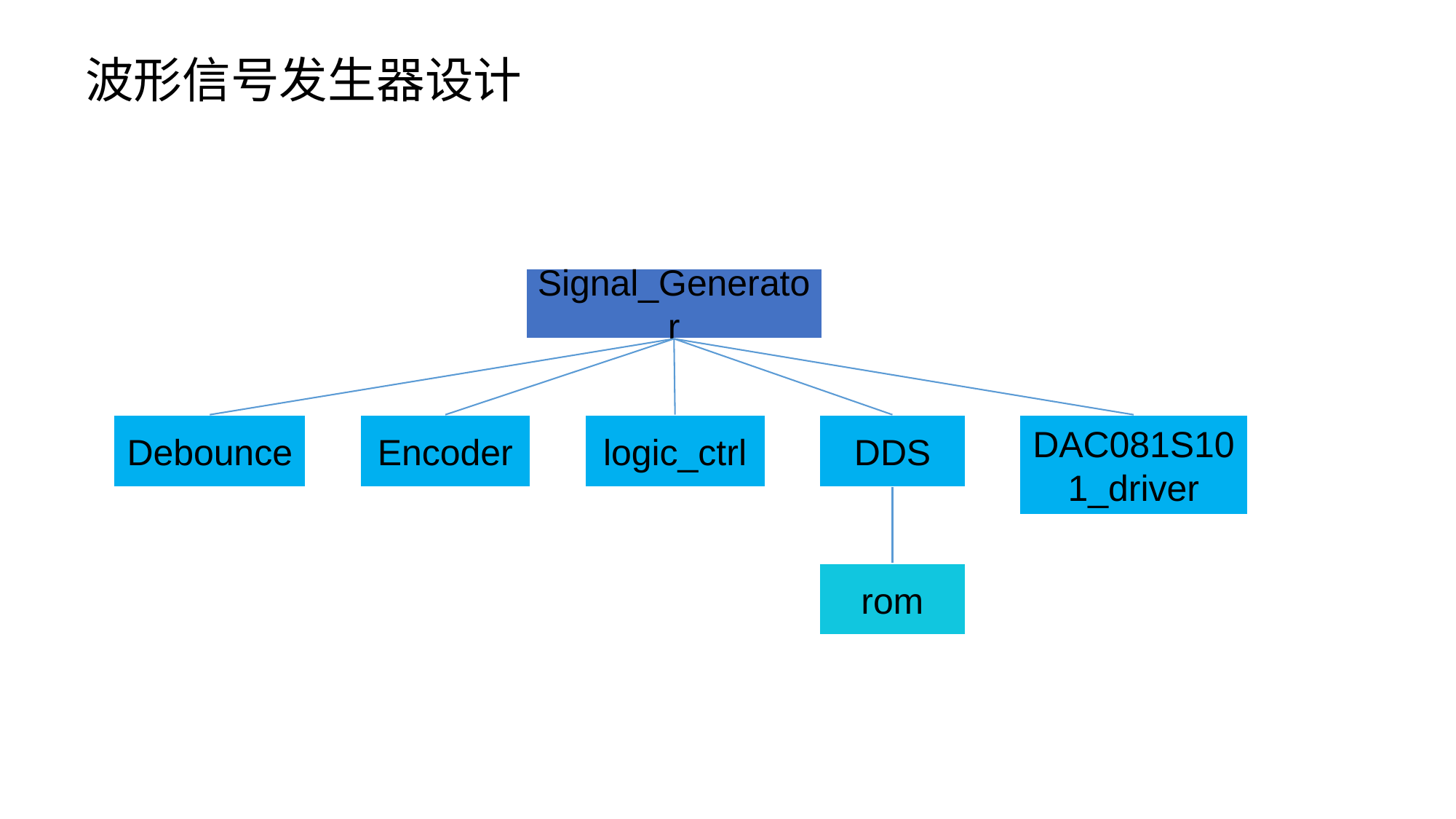

波形信号发生器设计
Signal_Generator
Debounce
Encoder
logic_ctrl
DDS
DAC081S101_driver
rom